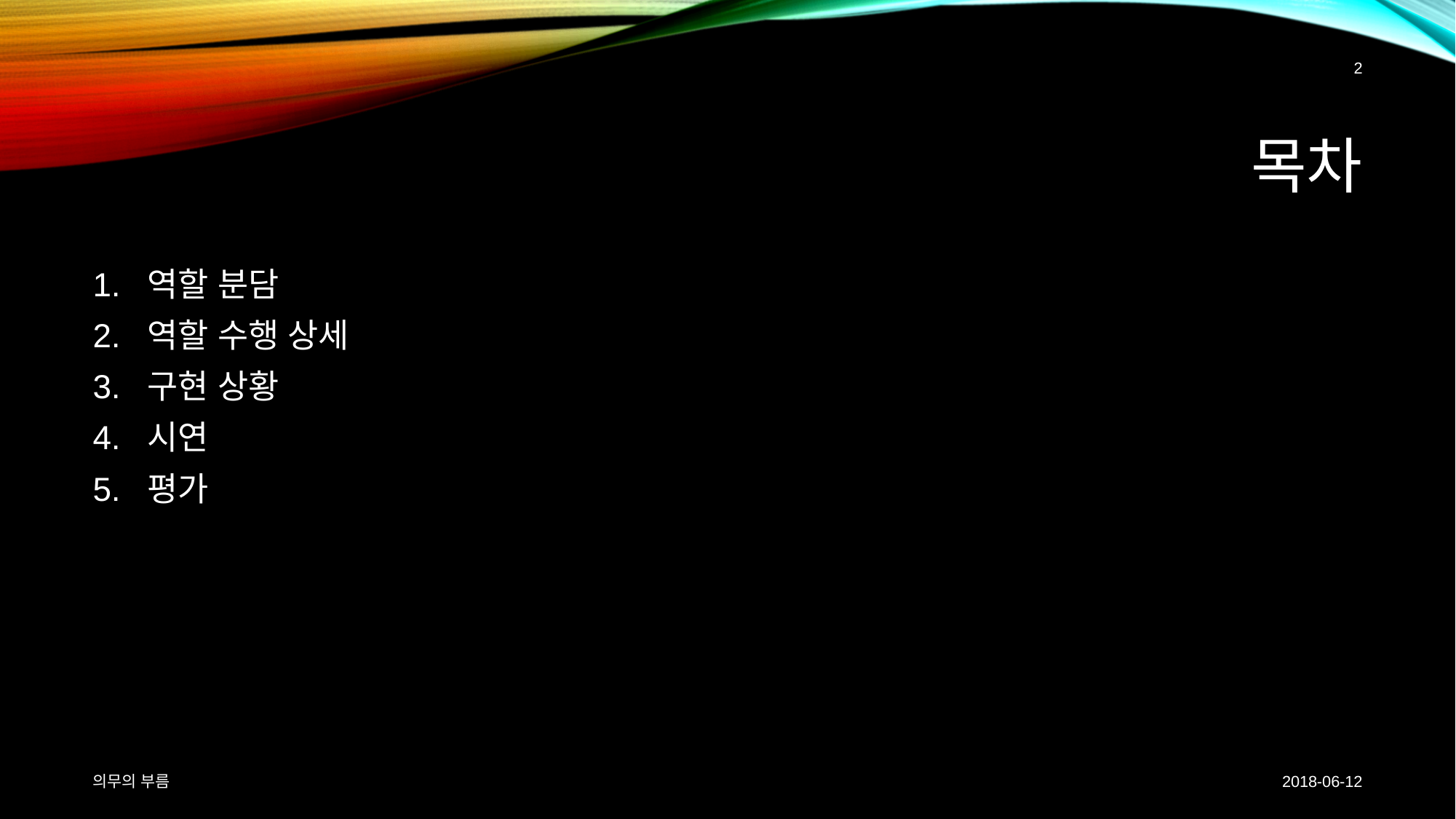

2
# 목차
역할 분담
역할 수행 상세
구현 상황
시연
평가
의무의 부름
2018-06-12